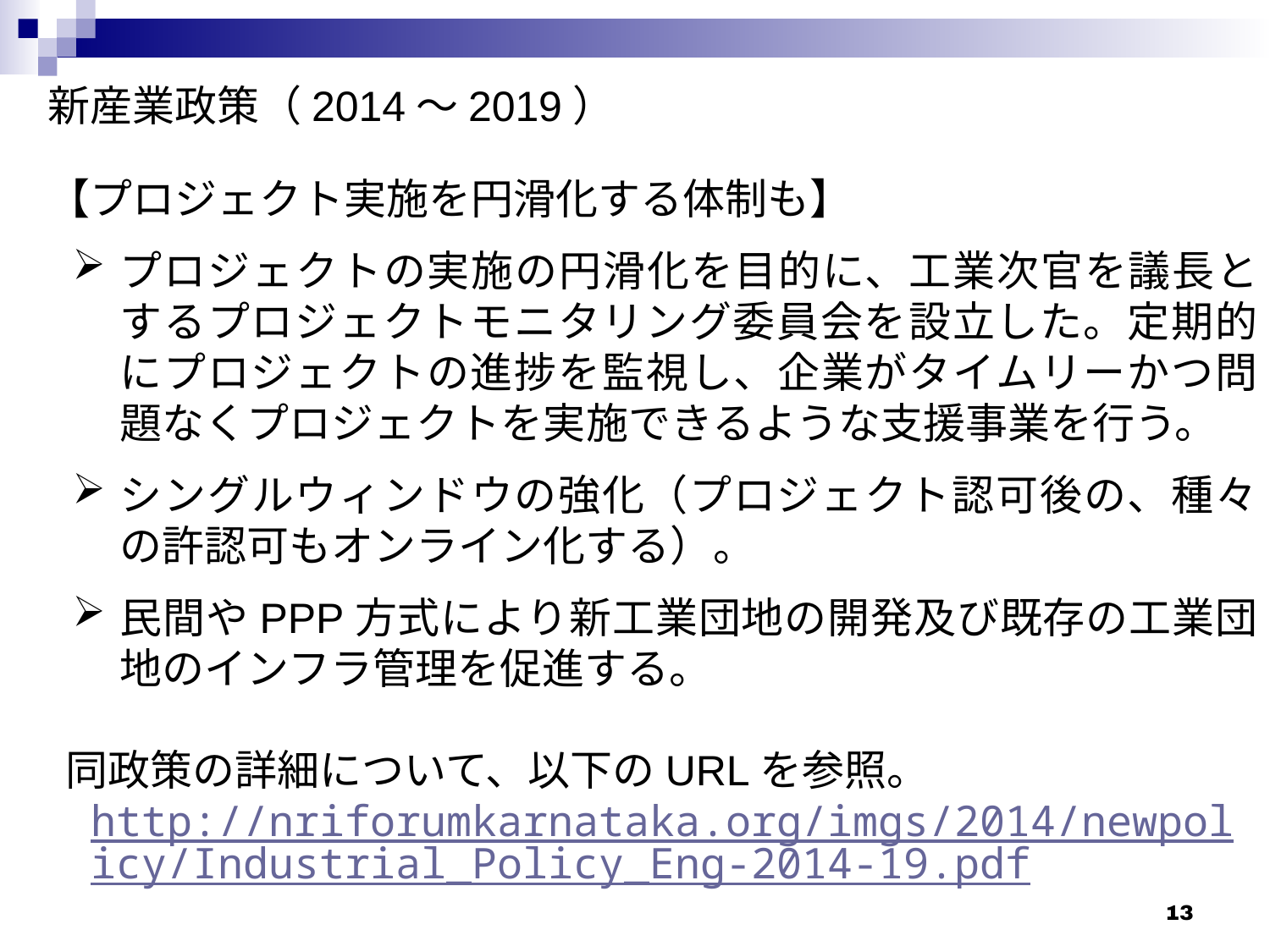

新産業政策（2014～2019）
【プロジェクト実施を円滑化する体制も】
プロジェクトの実施の円滑化を目的に、工業次官を議長とするプロジェクトモニタリング委員会を設立した。定期的にプロジェクトの進捗を監視し、企業がタイムリーかつ問題なくプロジェクトを実施できるような支援事業を行う。
シングルウィンドウの強化（プロジェクト認可後の、種々の許認可もオンライン化する）。
民間やPPP方式により新工業団地の開発及び既存の工業団地のインフラ管理を促進する。

同政策の詳細について、以下のURLを参照。
http://nriforumkarnataka.org/imgs/2014/newpolicy/Industrial_Policy_Eng-2014-19.pdf
13